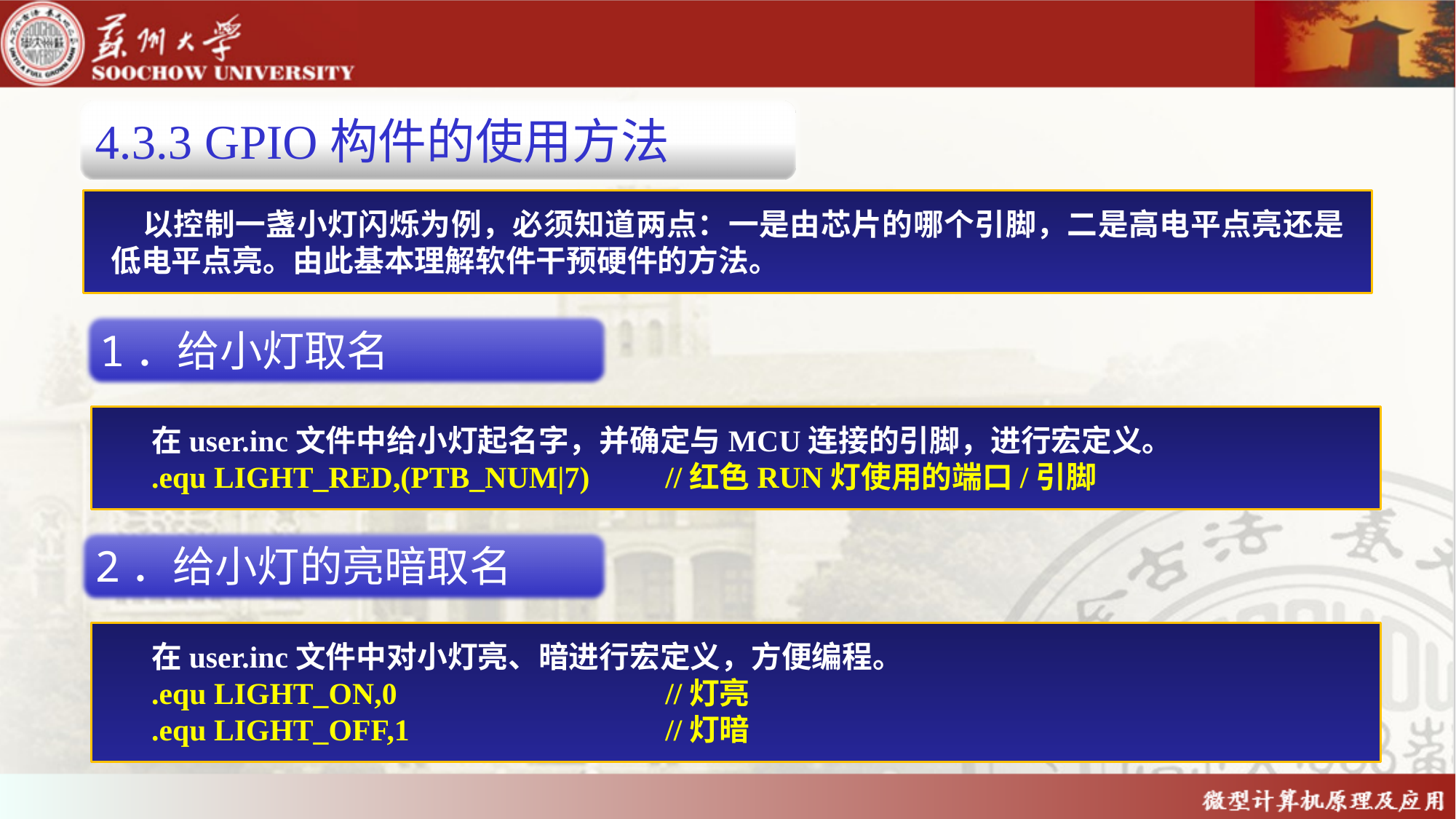

4.3.3 GPIO构件的使用方法

以控制一盏小灯闪烁为例，必须知道两点：一是由芯片的哪个引脚，二是高电平点亮还是低电平点亮。由此基本理解软件干预硬件的方法。
1．给小灯取名
在user.inc文件中给小灯起名字，并确定与MCU连接的引脚，进行宏定义。
.equ LIGHT_RED,(PTB_NUM|7)    	//红色RUN灯使用的端口/引脚
2．给小灯的亮暗取名
在user.inc文件中对小灯亮、暗进行宏定义，方便编程。
.equ LIGHT_ON,0     			//灯亮
.equ LIGHT_OFF,1    			//灯暗